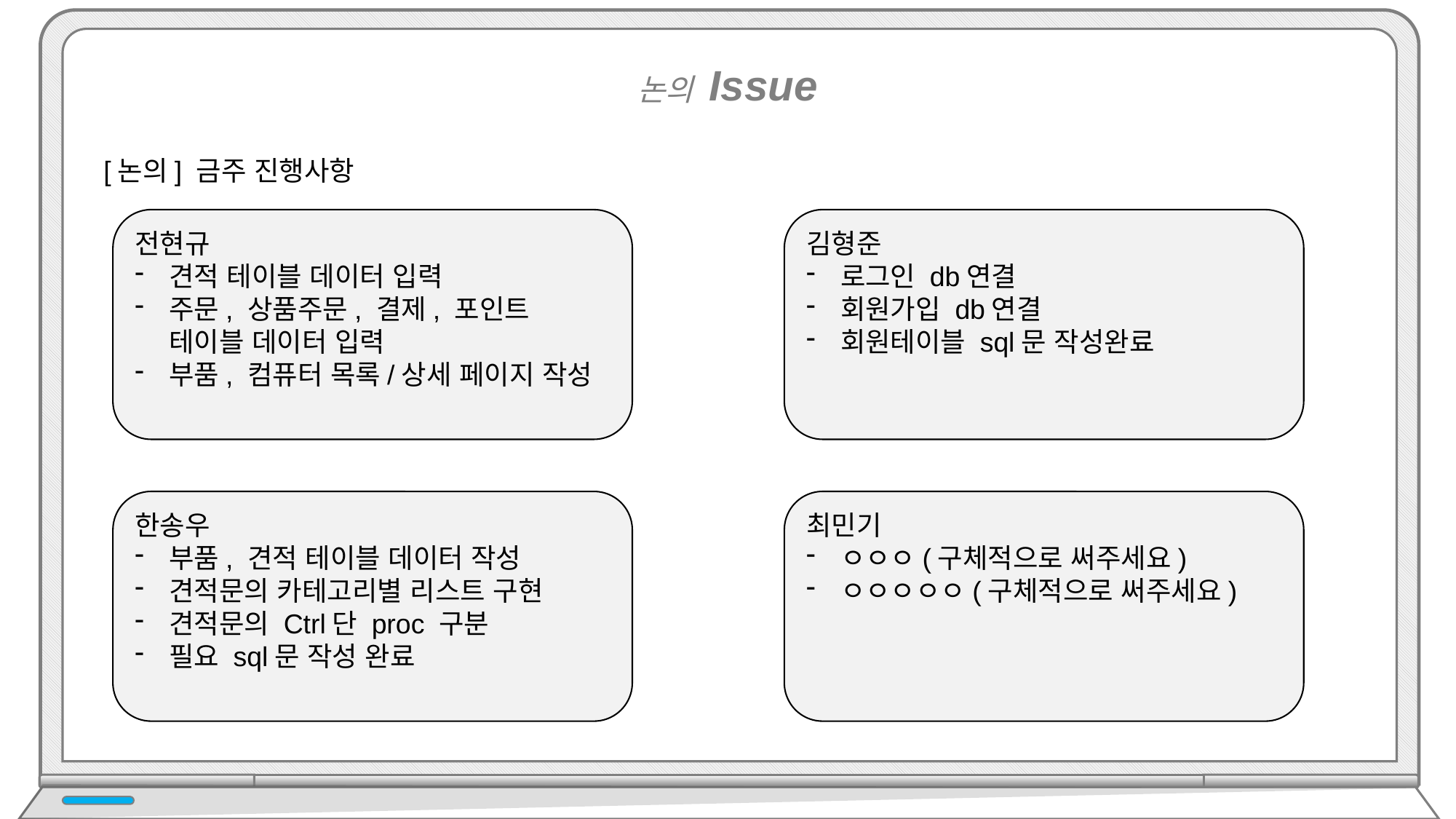

논의 Issue
[논의] 금주 진행사항
전현규
견적 테이블 데이터 입력
주문, 상품주문, 결제, 포인트 테이블 데이터 입력
부품, 컴퓨터 목록/상세 페이지 작성

김형준
로그인 db연결
회원가입 db연결
회원테이블 sql문 작성완료

한송우
부품, 견적 테이블 데이터 작성
견적문의 카테고리별 리스트 구현
견적문의 Ctrl단 proc 구분
필요 sql문 작성 완료

최민기
ㅇㅇㅇ(구체적으로 써주세요)
ㅇㅇㅇㅇㅇ(구체적으로 써주세요)